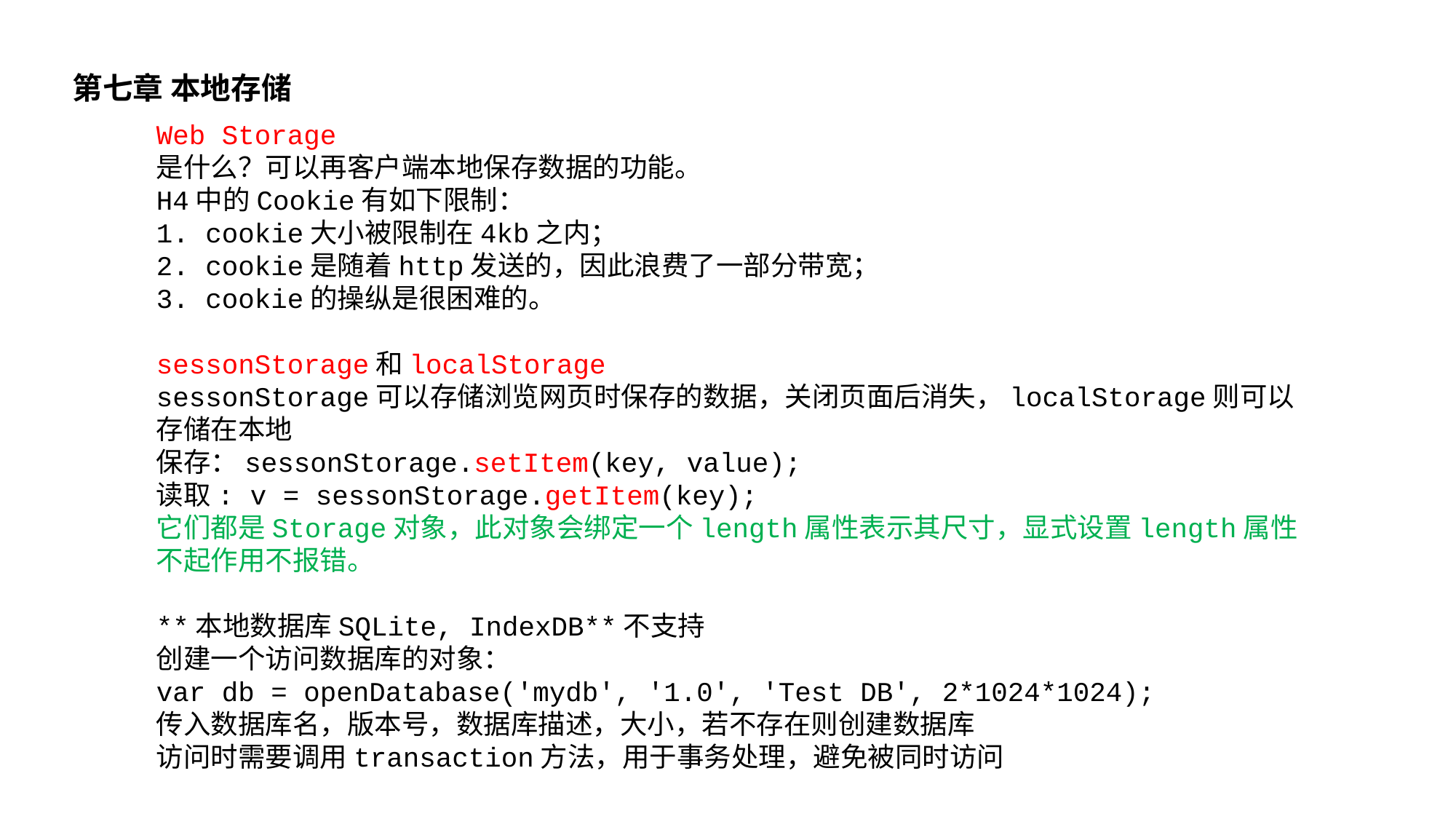

第七章 本地存储
Web Storage
是什么？可以再客户端本地保存数据的功能。
H4中的Cookie有如下限制：
1. cookie大小被限制在4kb之内；
2. cookie是随着http发送的，因此浪费了一部分带宽；
3. cookie的操纵是很困难的。

sessonStorage和localStorage
sessonStorage可以存储浏览网页时保存的数据，关闭页面后消失，localStorage则可以存储在本地
保存：sessonStorage.setItem(key, value);
读取: v = sessonStorage.getItem(key);
它们都是Storage对象，此对象会绑定一个length属性表示其尺寸，显式设置length属性不起作用不报错。

**本地数据库SQLite, IndexDB**不支持
创建一个访问数据库的对象：
var db = openDatabase('mydb', '1.0', 'Test DB', 2*1024*1024);
传入数据库名，版本号，数据库描述，大小，若不存在则创建数据库
访问时需要调用transaction方法，用于事务处理，避免被同时访问